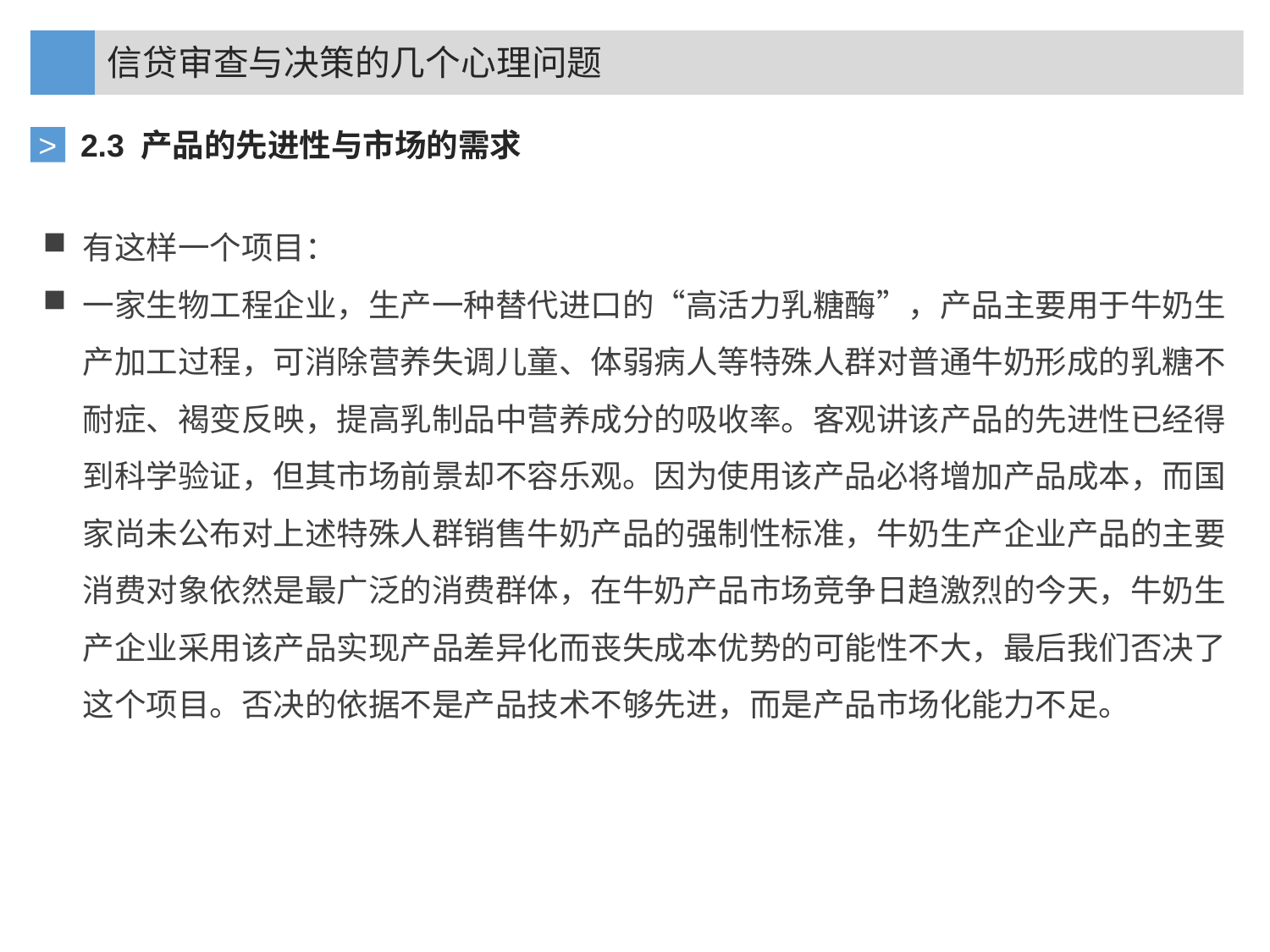

信贷审查与决策的几个心理问题
2.3 产品的先进性与市场的需求
>
有这样一个项目：
一家生物工程企业，生产一种替代进口的“高活力乳糖酶”，产品主要用于牛奶生产加工过程，可消除营养失调儿童、体弱病人等特殊人群对普通牛奶形成的乳糖不耐症、褐变反映，提高乳制品中营养成分的吸收率。客观讲该产品的先进性已经得到科学验证，但其市场前景却不容乐观。因为使用该产品必将增加产品成本，而国家尚未公布对上述特殊人群销售牛奶产品的强制性标准，牛奶生产企业产品的主要消费对象依然是最广泛的消费群体，在牛奶产品市场竞争日趋激烈的今天，牛奶生产企业采用该产品实现产品差异化而丧失成本优势的可能性不大，最后我们否决了这个项目。否决的依据不是产品技术不够先进，而是产品市场化能力不足。